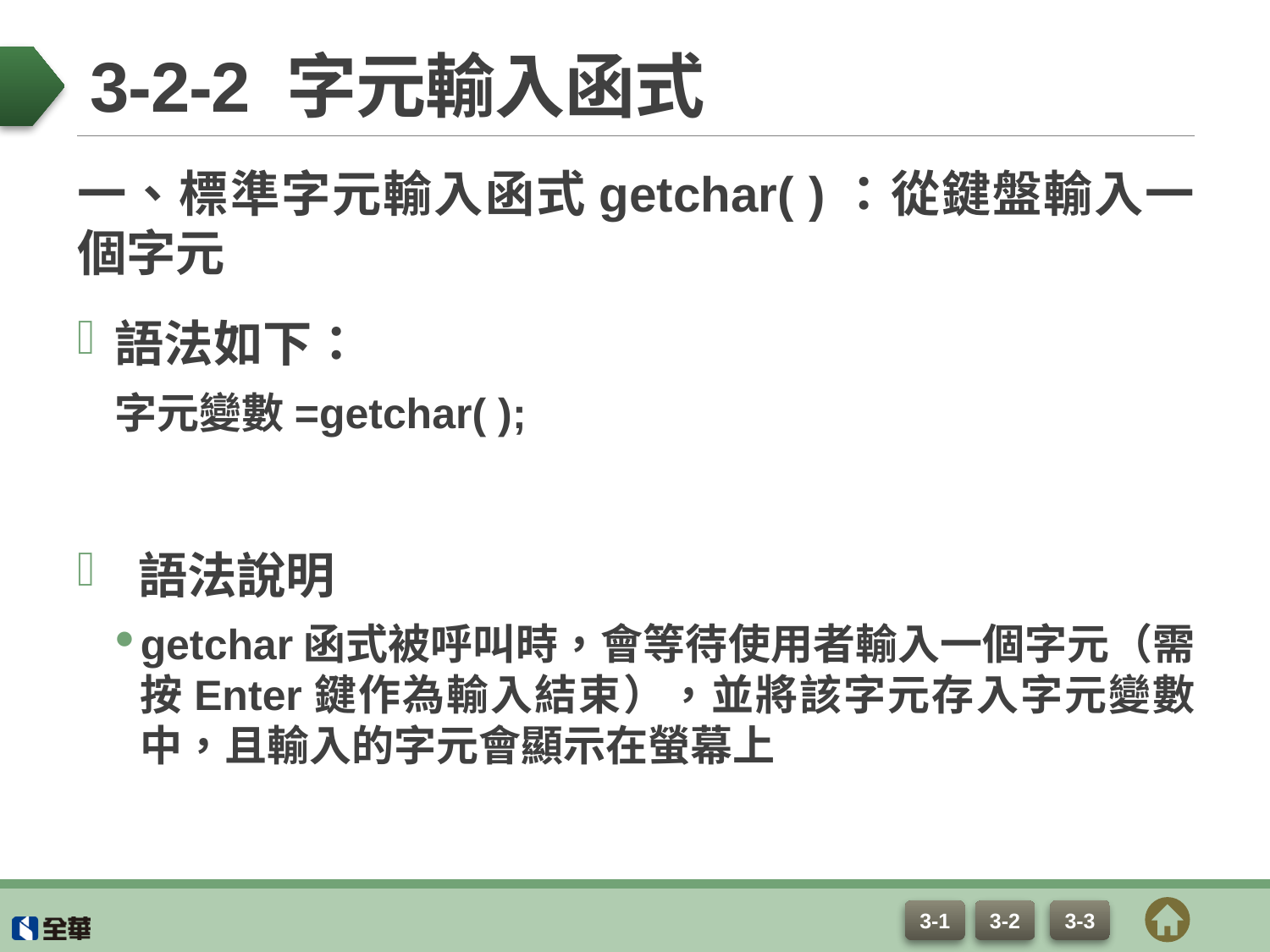

# 3-2-2 字元輸入函式
一、標準字元輸入函式getchar( )：從鍵盤輸入一個字元
語法如下：
字元變數=getchar( );

 語法說明
getchar函式被呼叫時，會等待使用者輸入一個字元（需按Enter鍵作為輸入結束），並將該字元存入字元變數中，且輸入的字元會顯示在螢幕上